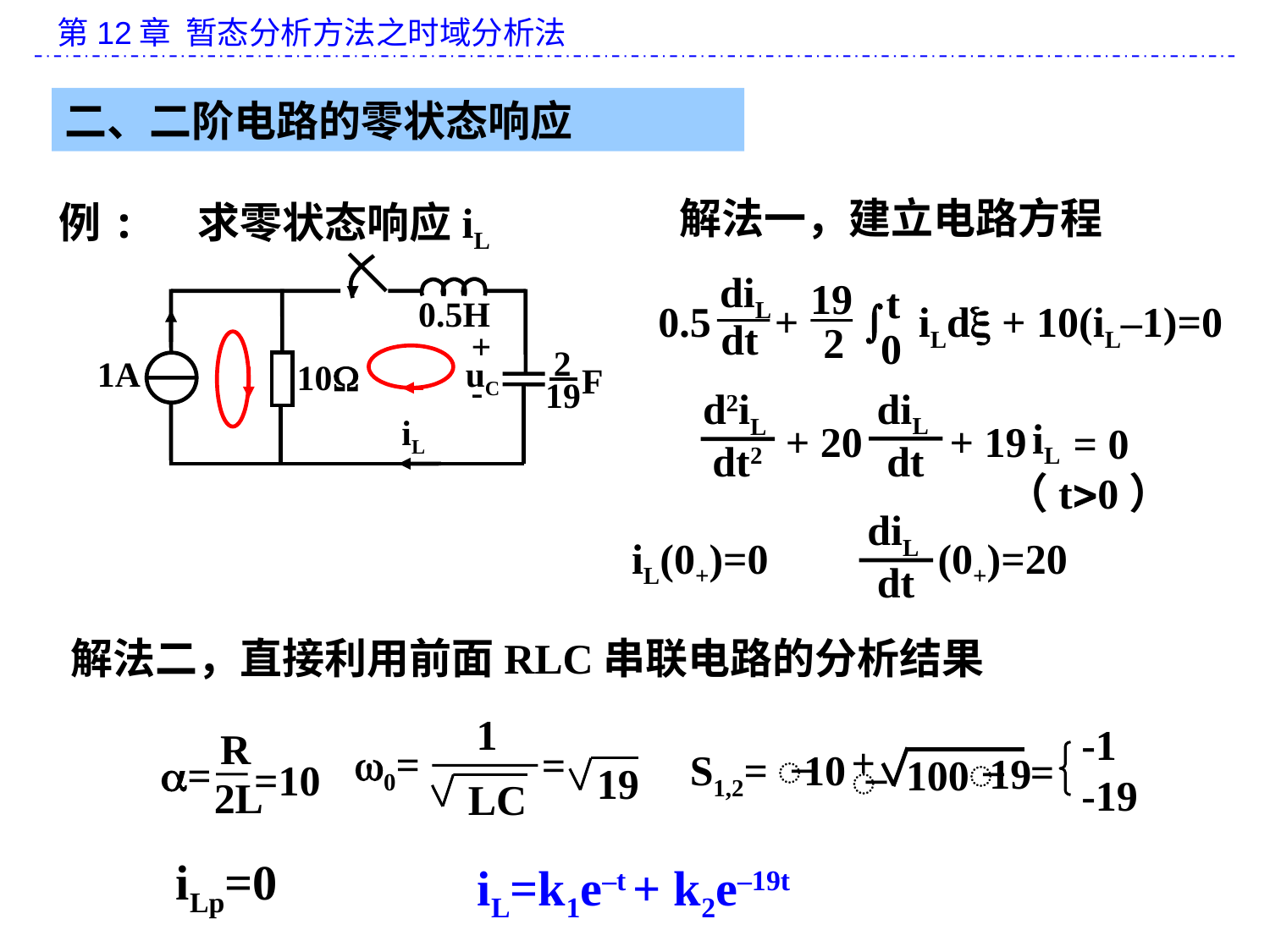

二、二阶电路的零状态响应
解法一，建立电路方程
例:  求零状态响应iL

0.5H

+
2
F
19

1A
uC
10Ω

-

iL

diL
dt

19
2

t
0.5      +      ∫   iLdξ + 10(iL–1)=0
0

diL
dt

d2iL
dt2

iL
+ 20
+ 19
= 0
（t>0）
diL
dt

(0+)=20
iL(0+)=0
解法二，直接利用前面RLC串联电路的分析结果
1

LC

ω0=
=
19

-1
-19

=
+
̶
10
S1,2=
̶
19
100

̶

R
2L

α=
=10
iLp=0
iL=k1e–t + k2e–19t